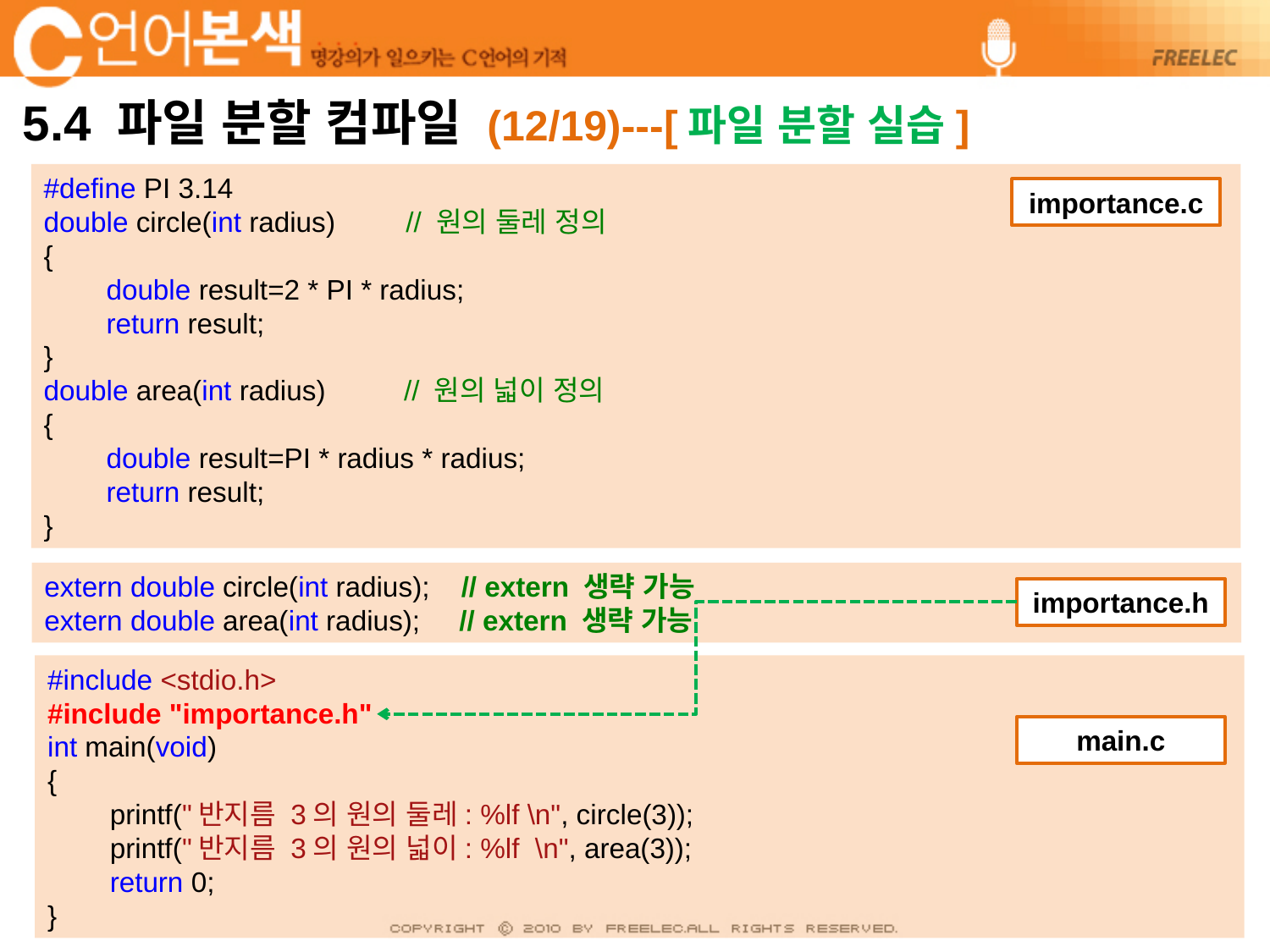

# 5.4 파일 분할 컴파일 (12/19)---[파일 분할 실습]
#define PI 3.14
double circle(int radius)         // 원의 둘레 정의
{
        double result=2 * PI * radius;
        return result;
}
double area(int radius)          // 원의 넓이 정의
{
        double result=PI * radius * radius;
        return result;
}
importance.c
extern double circle(int radius);    // extern 생략 가능
extern double area(int radius);     // extern 생략 가능
importance.h
#include <stdio.h>
#include "importance.h"
int main(void)
{
        printf("반지름 3의 원의 둘레: %lf \n", circle(3));
        printf("반지름 3의 원의 넓이: %lf  \n", area(3));
        return 0;
}
main.c